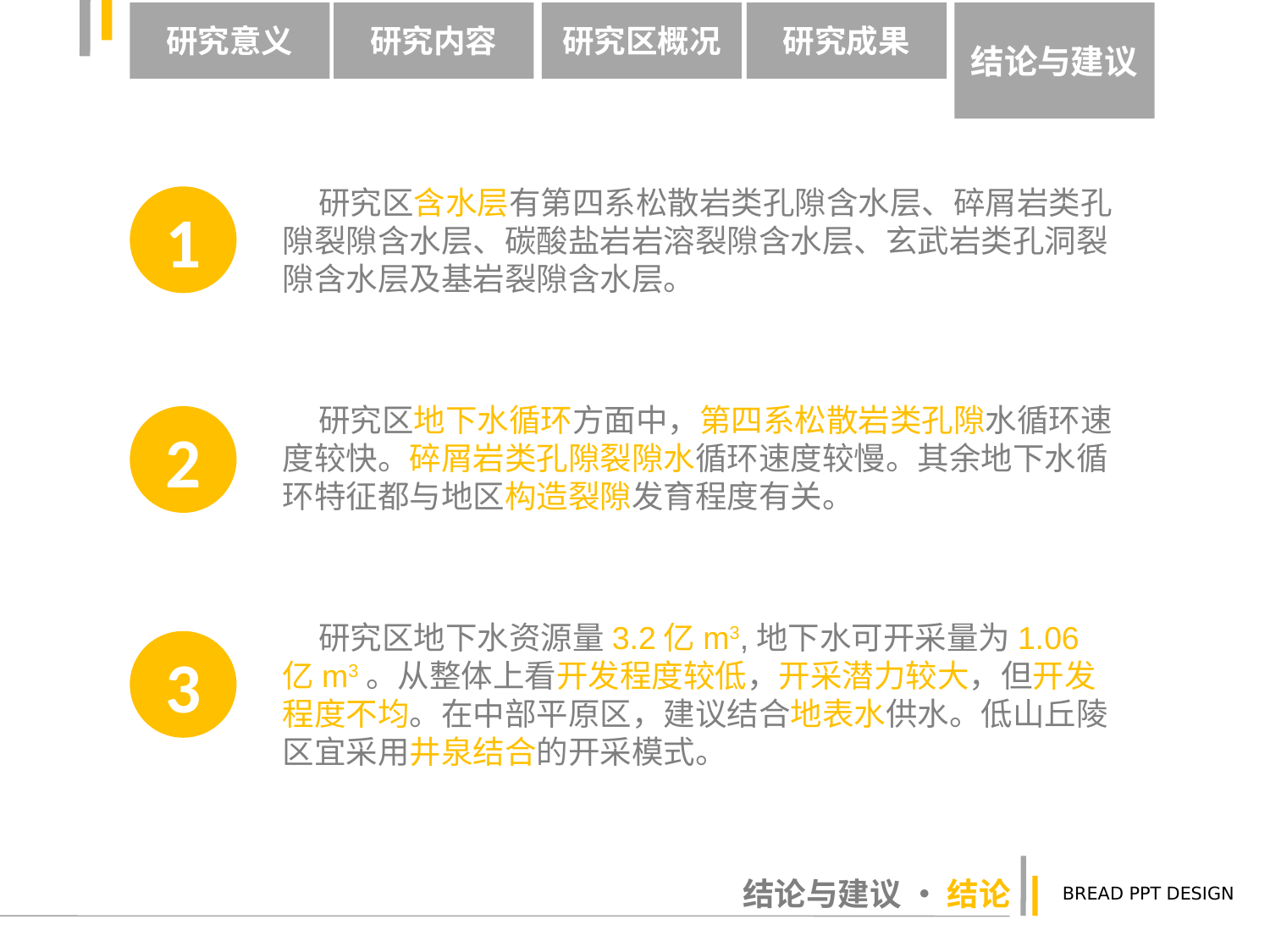

研究意义
研究内容
研究区概况
研究成果
结论与建议
    研究区含水层有第四系松散岩类孔隙含水层、碎屑岩类孔隙裂隙含水层、碳酸盐岩岩溶裂隙含水层、玄武岩类孔洞裂隙含水层及基岩裂隙含水层。
1
    研究区地下水循环方面中，第四系松散岩类孔隙水循环速度较快。碎屑岩类孔隙裂隙水循环速度较慢。其余地下水循环特征都与地区构造裂隙发育程度有关。
2
    研究区地下水资源量3.2亿m3,地下水可开采量为1.06亿m3。从整体上看开发程度较低，开采潜力较大，但开发程度不均。在中部平原区，建议结合地表水供水。低山丘陵区宜采用井泉结合的开采模式。
3
结论与建议 • 结论